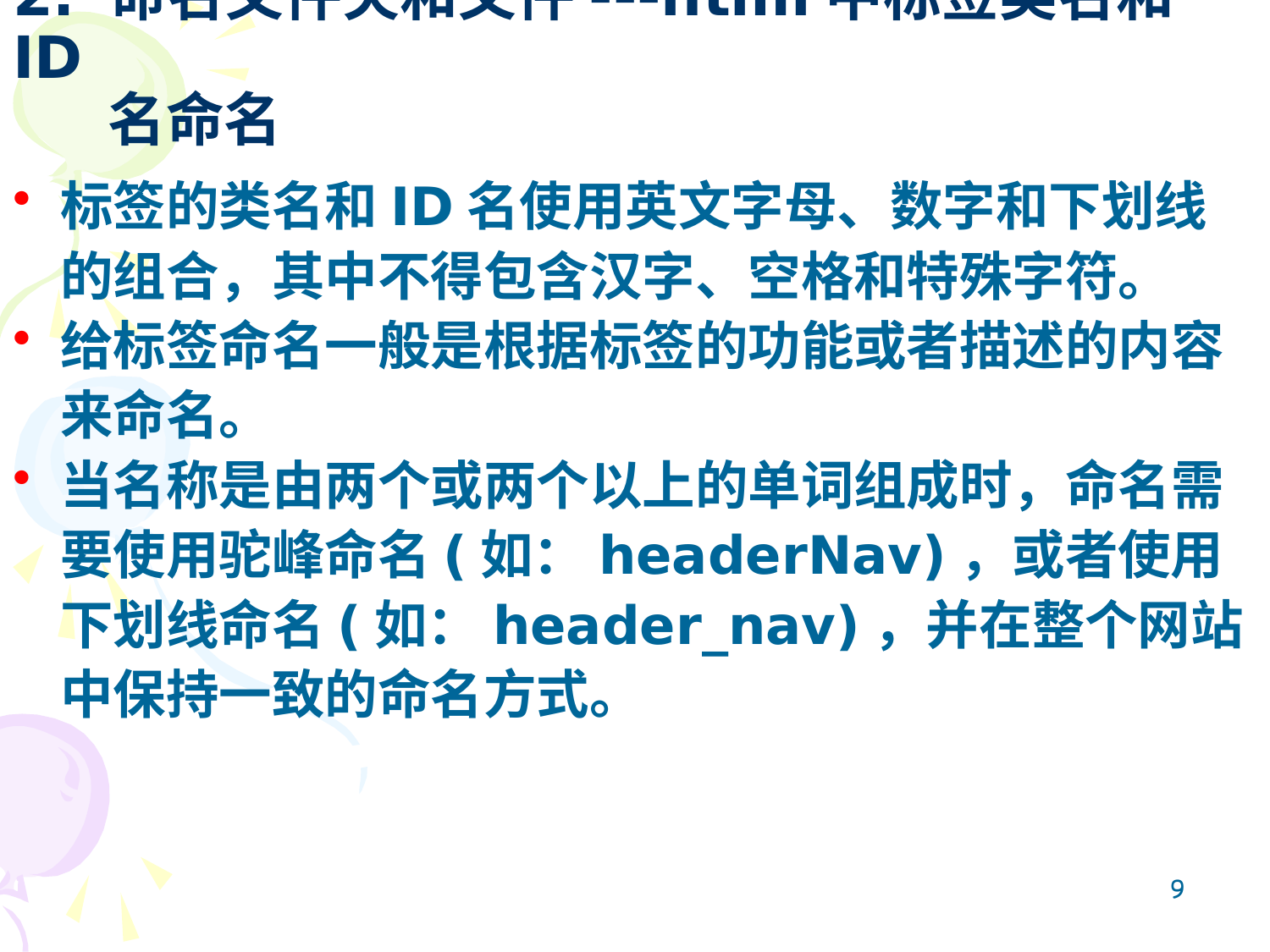

# 2. 命名文件夹和文件---html中标签类名和ID 名命名
标签的类名和ID名使用英文字母、数字和下划线的组合，其中不得包含汉字、空格和特殊字符。
给标签命名一般是根据标签的功能或者描述的内容来命名。
当名称是由两个或两个以上的单词组成时，命名需要使用驼峰命名(如：headerNav)，或者使用下划线命名(如：header_nav)，并在整个网站中保持一致的命名方式。
9